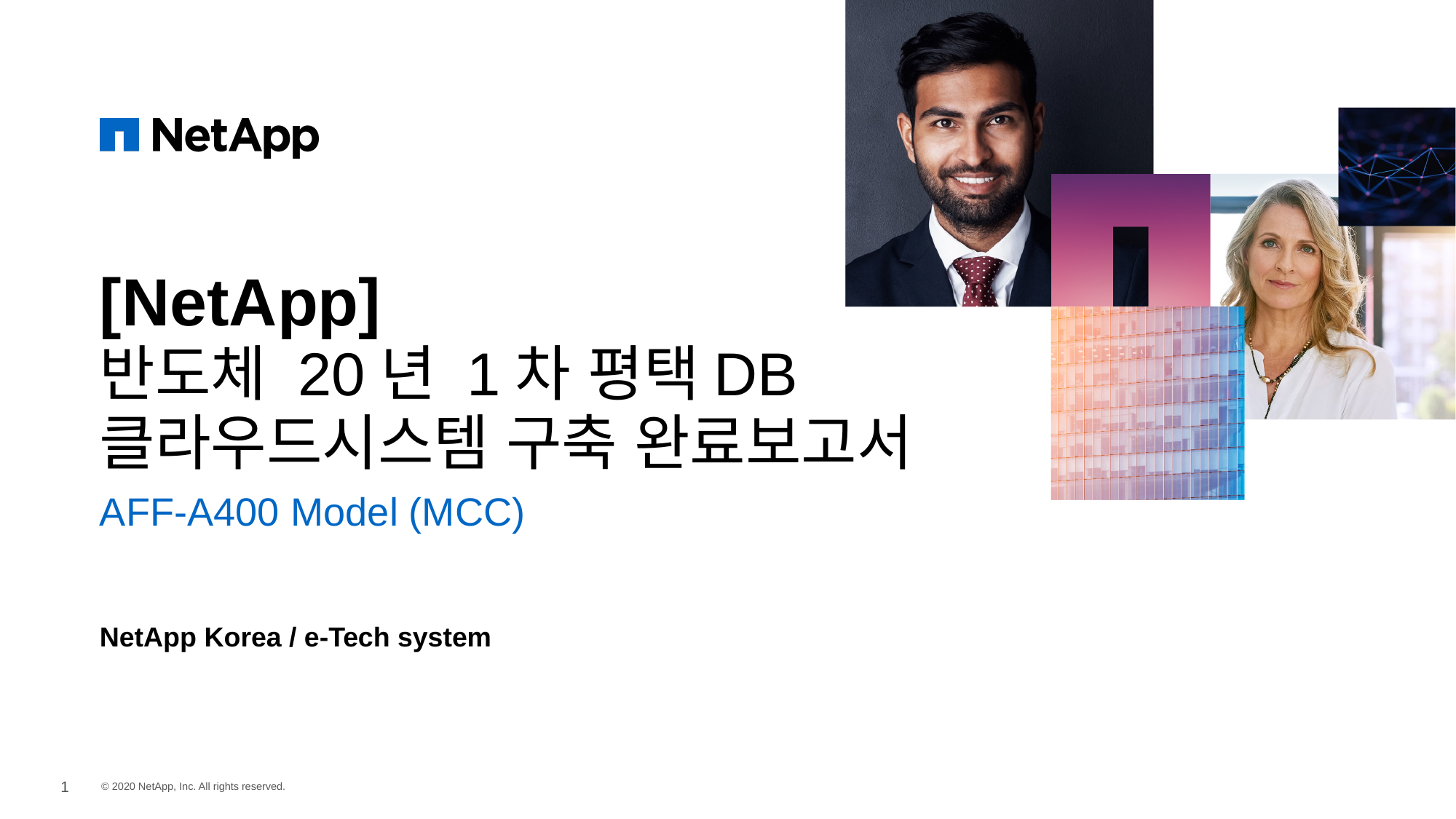

# [NetApp] 반도체 20년 1차 평택DB 클라우드시스템 구축 완료보고서
AFF-A400 Model (MCC)
NetApp Korea / e-Tech system